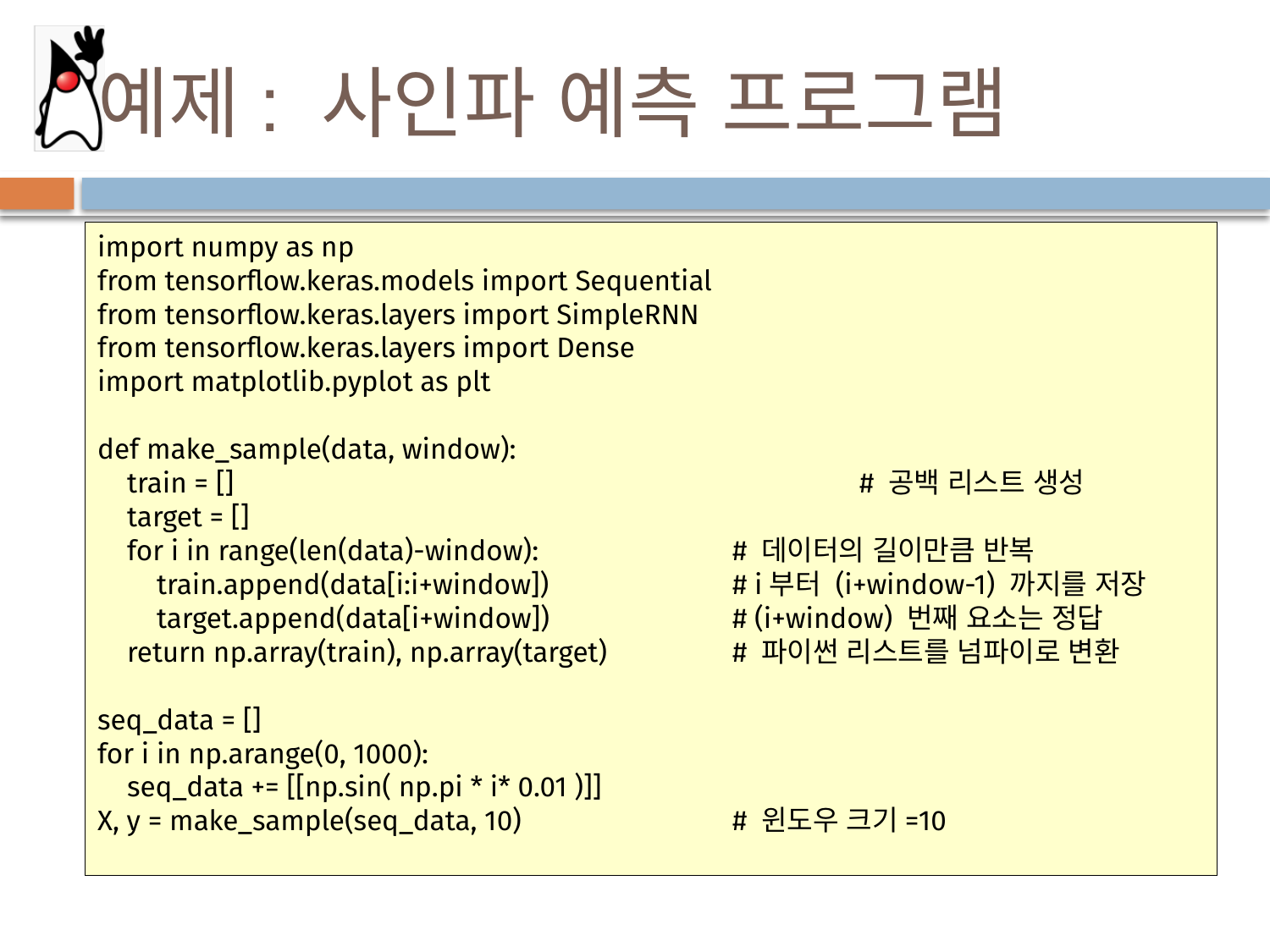

# 예제: 사인파 예측 프로그램

import numpy as np
from tensorflow.keras.models import Sequential
from tensorflow.keras.layers import SimpleRNN
from tensorflow.keras.layers import Dense
import matplotlib.pyplot as plt

def make_sample(data, window):
    train = []					# 공백 리스트 생성
    target = []
    for i in range(len(data)-window):		# 데이터의 길이만큼 반복
        train.append(data[i:i+window])		# i부터 (i+window-1) 까지를 저장
        target.append(data[i+window])		# (i+window) 번째 요소는 정답
    return np.array(train), np.array(target)	# 파이썬 리스트를 넘파이로 변환

seq_data = []
for i in np.arange(0, 1000):
    seq_data += [[np.sin( np.pi * i* 0.01 )]]
X, y = make_sample(seq_data, 10)		# 윈도우 크기=10